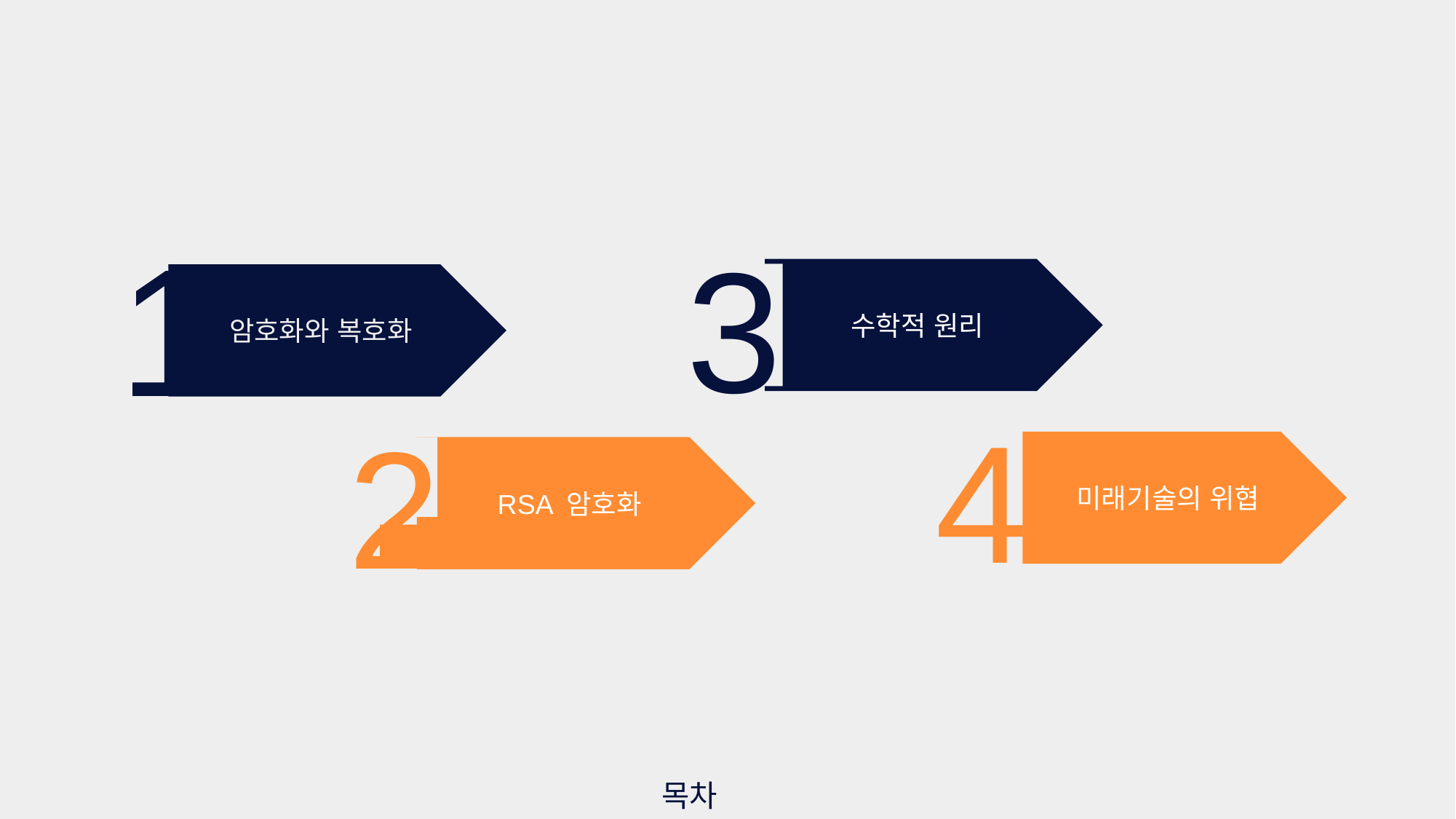

1
암호화와 복호화
3
수학적 원리

4
미래기술의 위협
2

RSA 암호화

목차